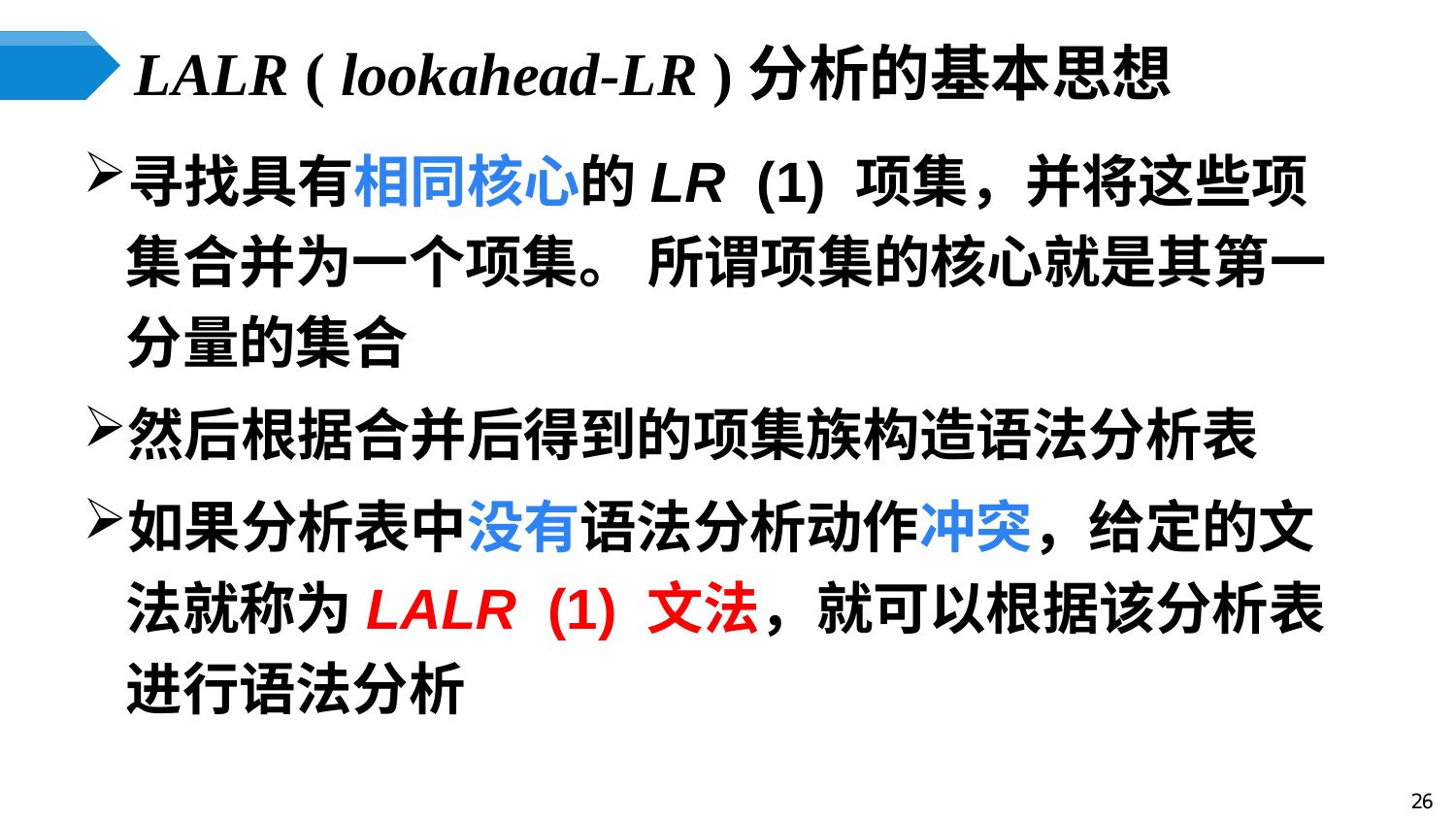

# LALR ( lookahead-LR )分析的基本思想
寻找具有相同核心的LR  (1) 项集，并将这些项集合并为一个项集。 所谓项集的核心就是其第一分量的集合
然后根据合并后得到的项集族构造语法分析表
如果分析表中没有语法分析动作冲突，给定的文法就称为LALR  (1) 文法，就可以根据该分析表进行语法分析
26